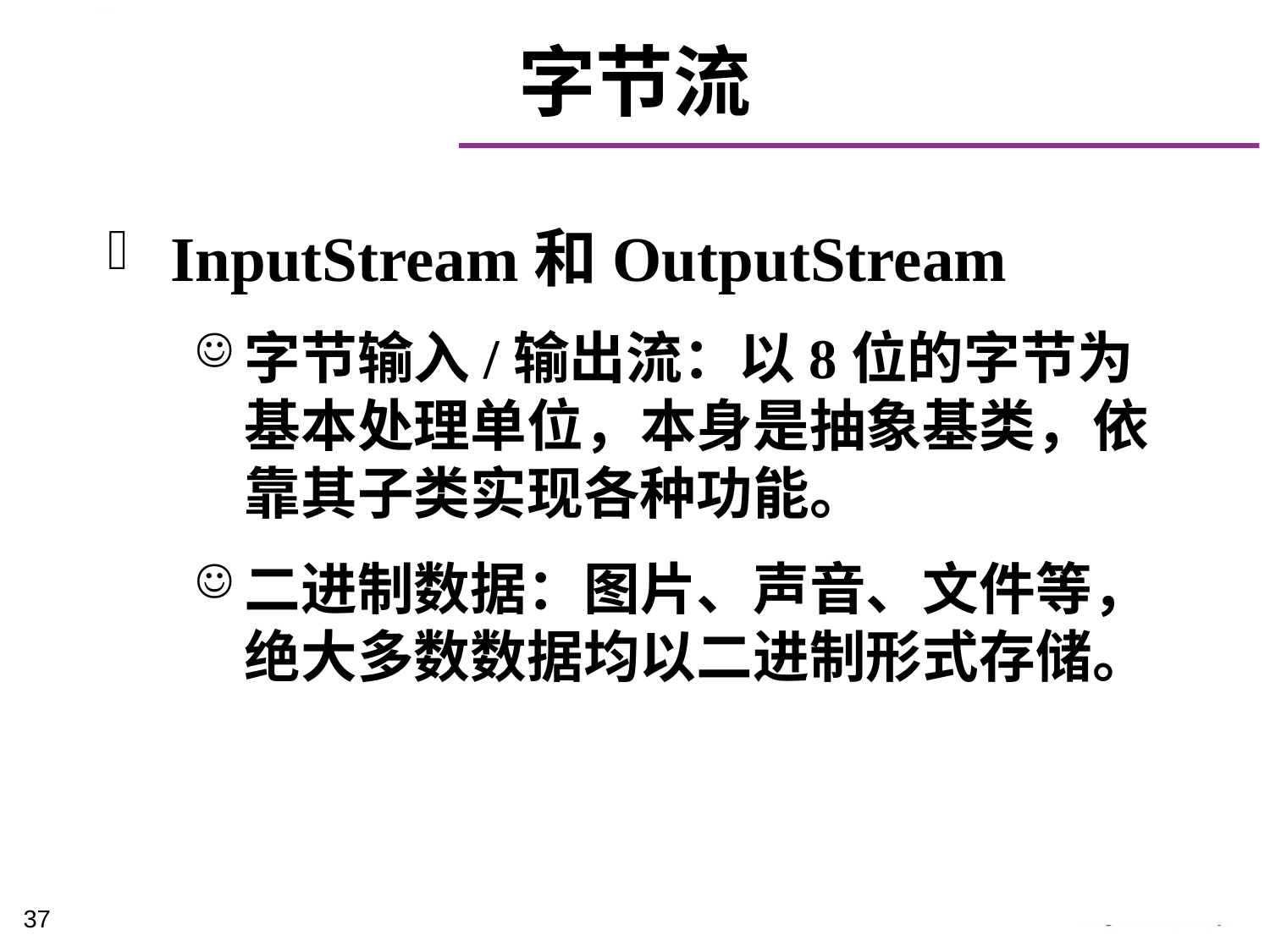

# 字节流
InputStream和OutputStream
字节输入/输出流：以8位的字节为基本处理单位，本身是抽象基类，依靠其子类实现各种功能。
二进制数据：图片、声音、文件等，绝大多数数据均以二进制形式存储。
37